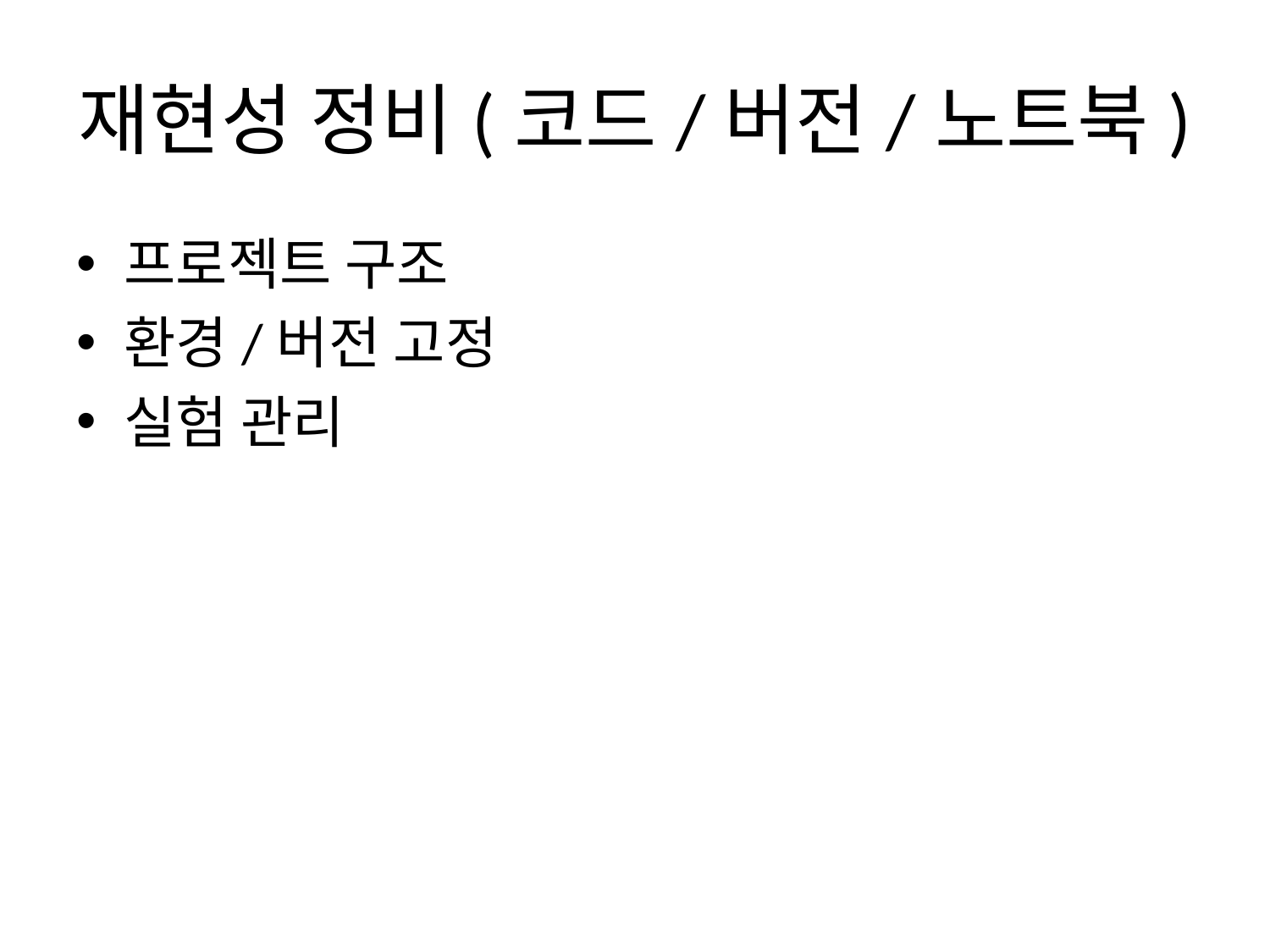

# 재현성 정비(코드/버전/노트북)
프로젝트 구조
환경/버전 고정
실험 관리